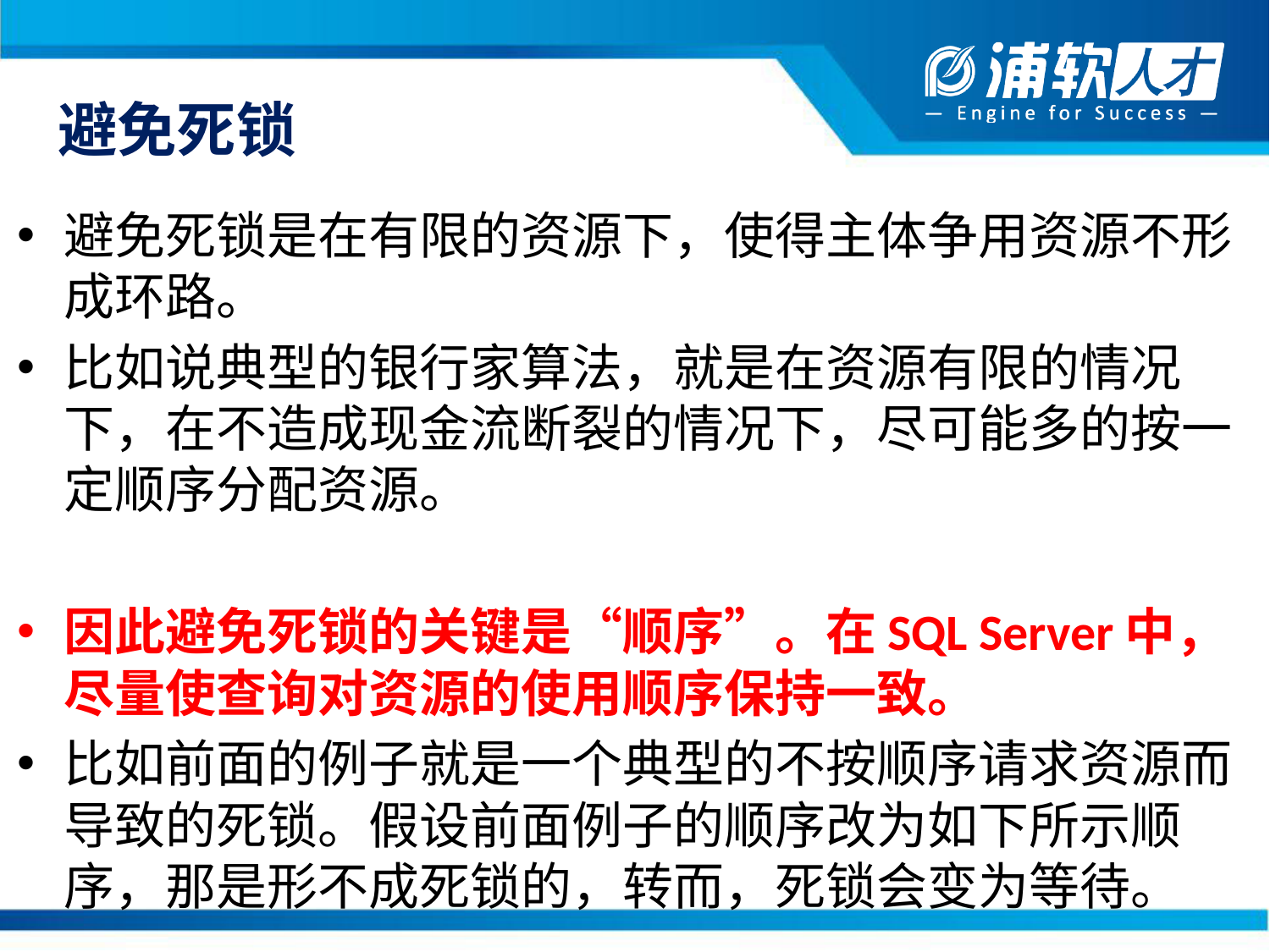

# 避免死锁

避免死锁是在有限的资源下，使得主体争用资源不形成环路。
比如说典型的银行家算法，就是在资源有限的情况下，在不造成现金流断裂的情况下，尽可能多的按一定顺序分配资源。

因此避免死锁的关键是“顺序”。在SQL Server中，尽量使查询对资源的使用顺序保持一致。
比如前面的例子就是一个典型的不按顺序请求资源而导致的死锁。假设前面例子的顺序改为如下所示顺序，那是形不成死锁的，转而，死锁会变为等待。